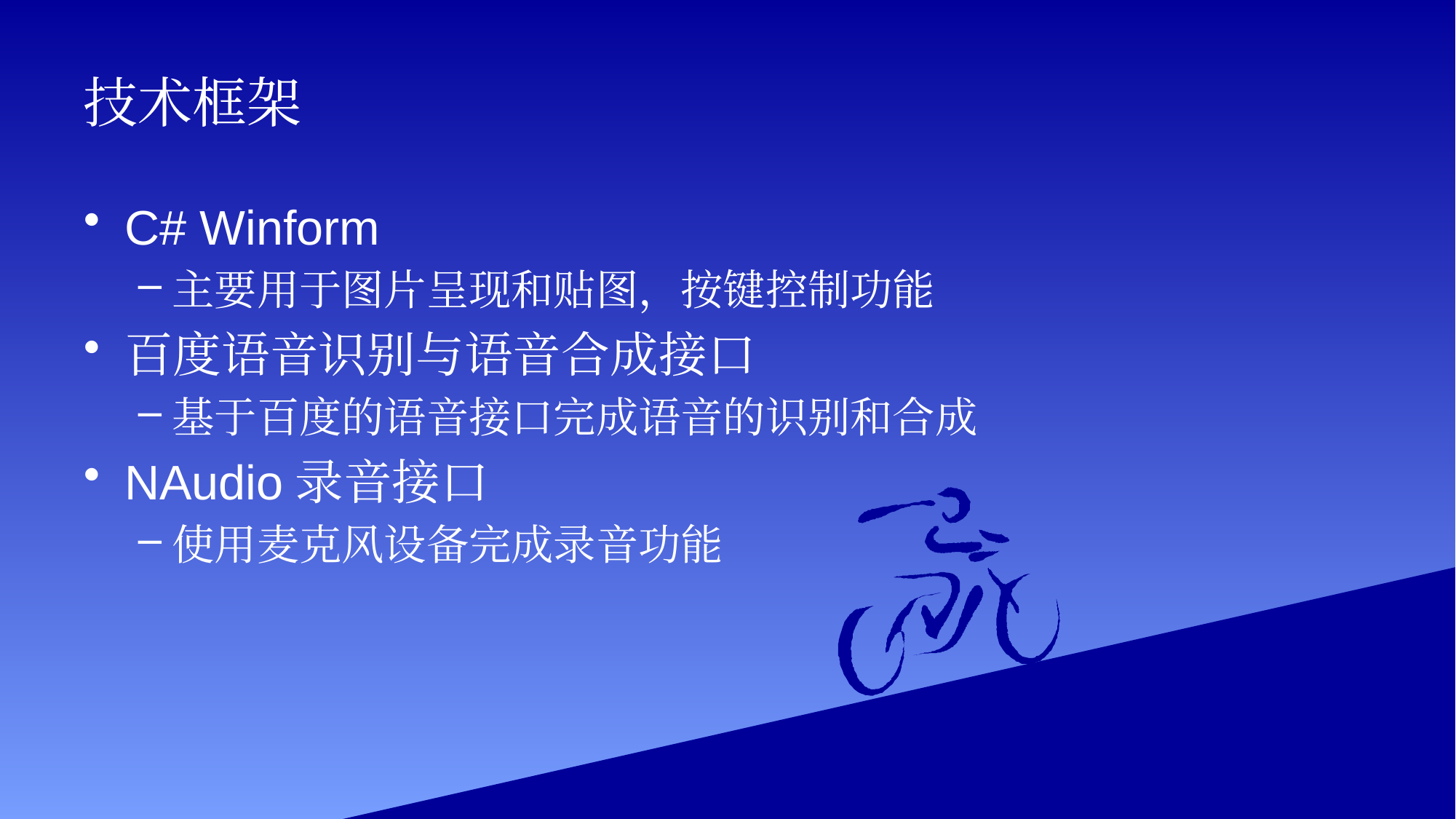

# 技术框架
C# Winform
主要用于图片呈现和贴图，按键控制功能
百度语音识别与语音合成接口
基于百度的语音接口完成语音的识别和合成
NAudio录音接口
使用麦克风设备完成录音功能